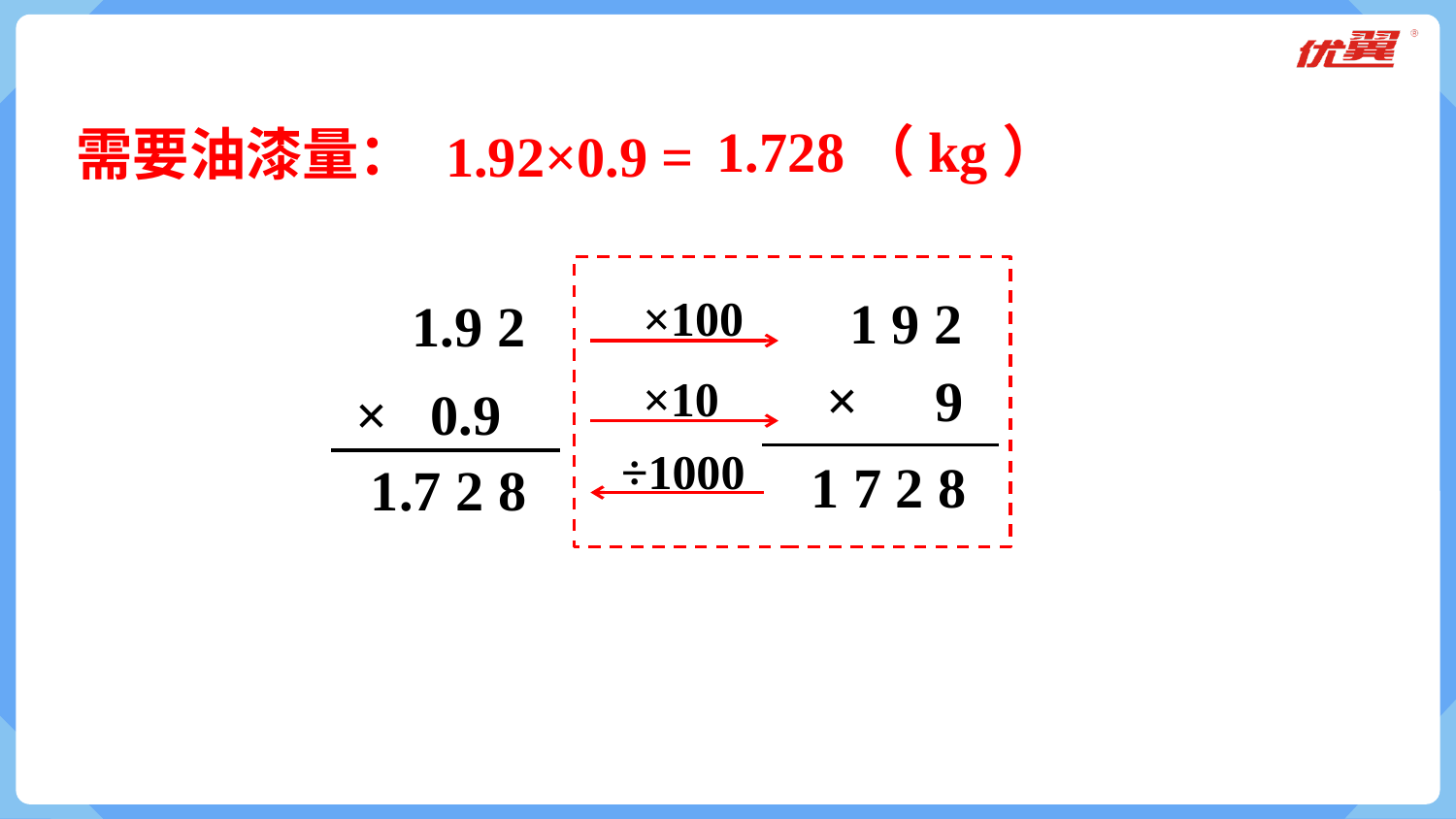

1.92×0.9 =
需要油漆量：
1.728（kg）

    1.9 2
×   0.9
×100
1 9 2
×
9
×10
÷1000
1 7 2 8
1.7 2 8